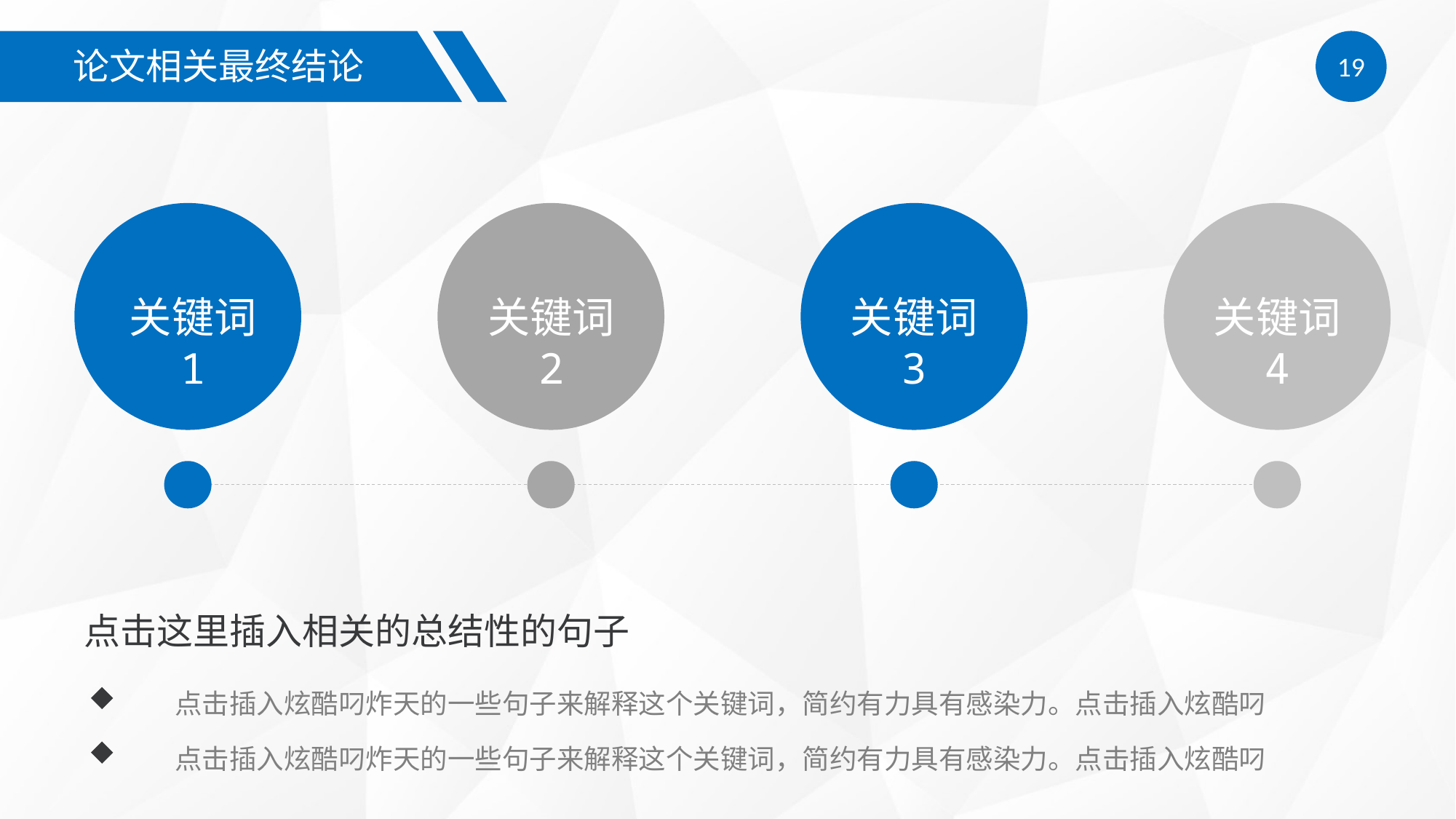

论文相关最终结论
19

关键词
1
关键词
2
关键词
3
关键词
4

点击这里插入相关的总结性的句子
点击插入炫酷叼炸天的一些句子来解释这个关键词，简约有力具有感染力。点击插入炫酷叼

点击插入炫酷叼炸天的一些句子来解释这个关键词，简约有力具有感染力。点击插入炫酷叼